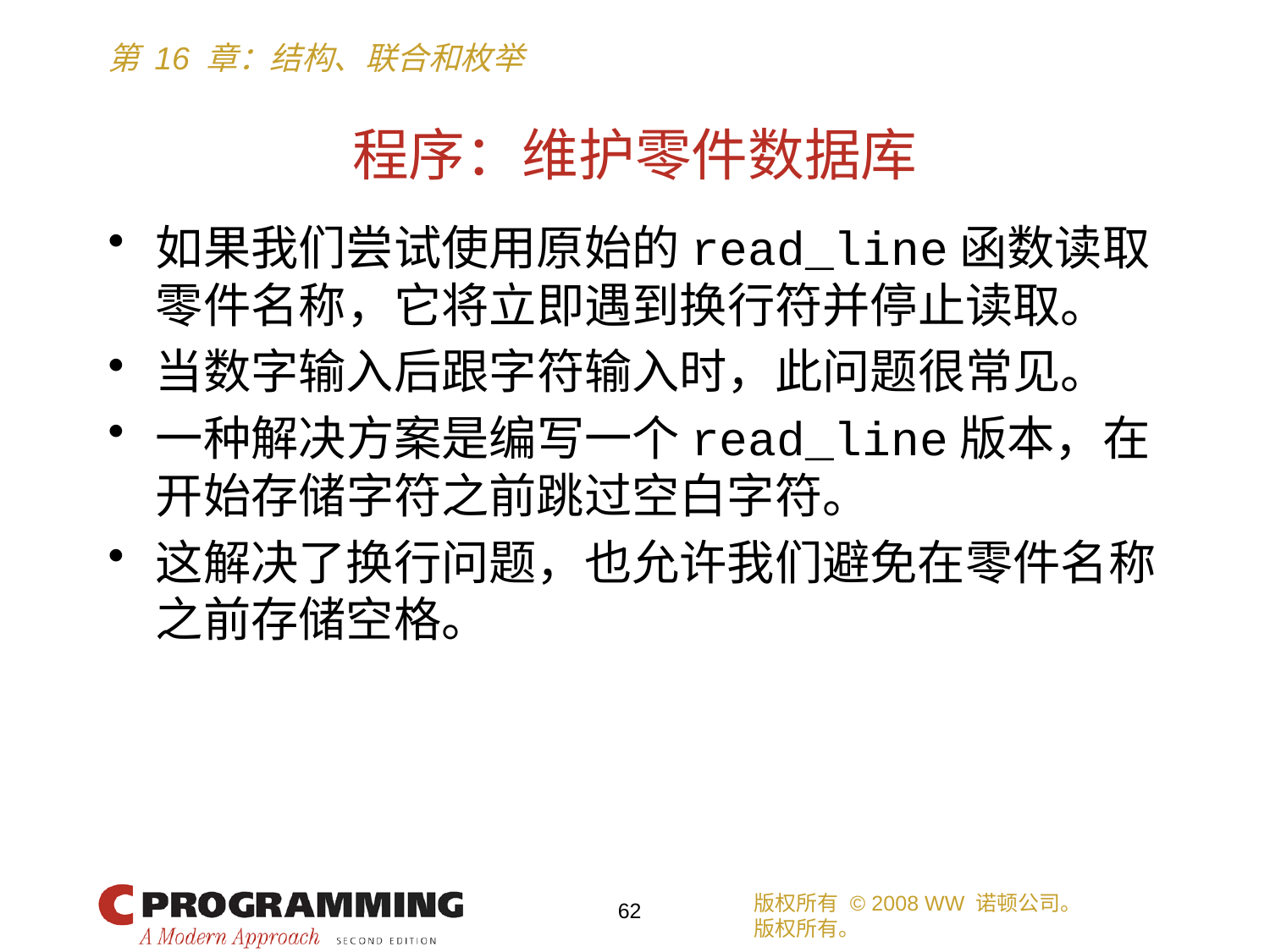

# 程序：维护零件数据库
如果我们尝试使用原始的read_line函数读取零件名称，它将立即遇到换行符并停止读取。
当数字输入后跟字符输入时，此问题很常见。
一种解决方案是编写一个read_line版本，在开始存储字符之前跳过空白字符。
这解决了换行问题，也允许我们避免在零件名称之前存储空格。
版权所有 © 2008 WW 诺顿公司。
版权所有。
62